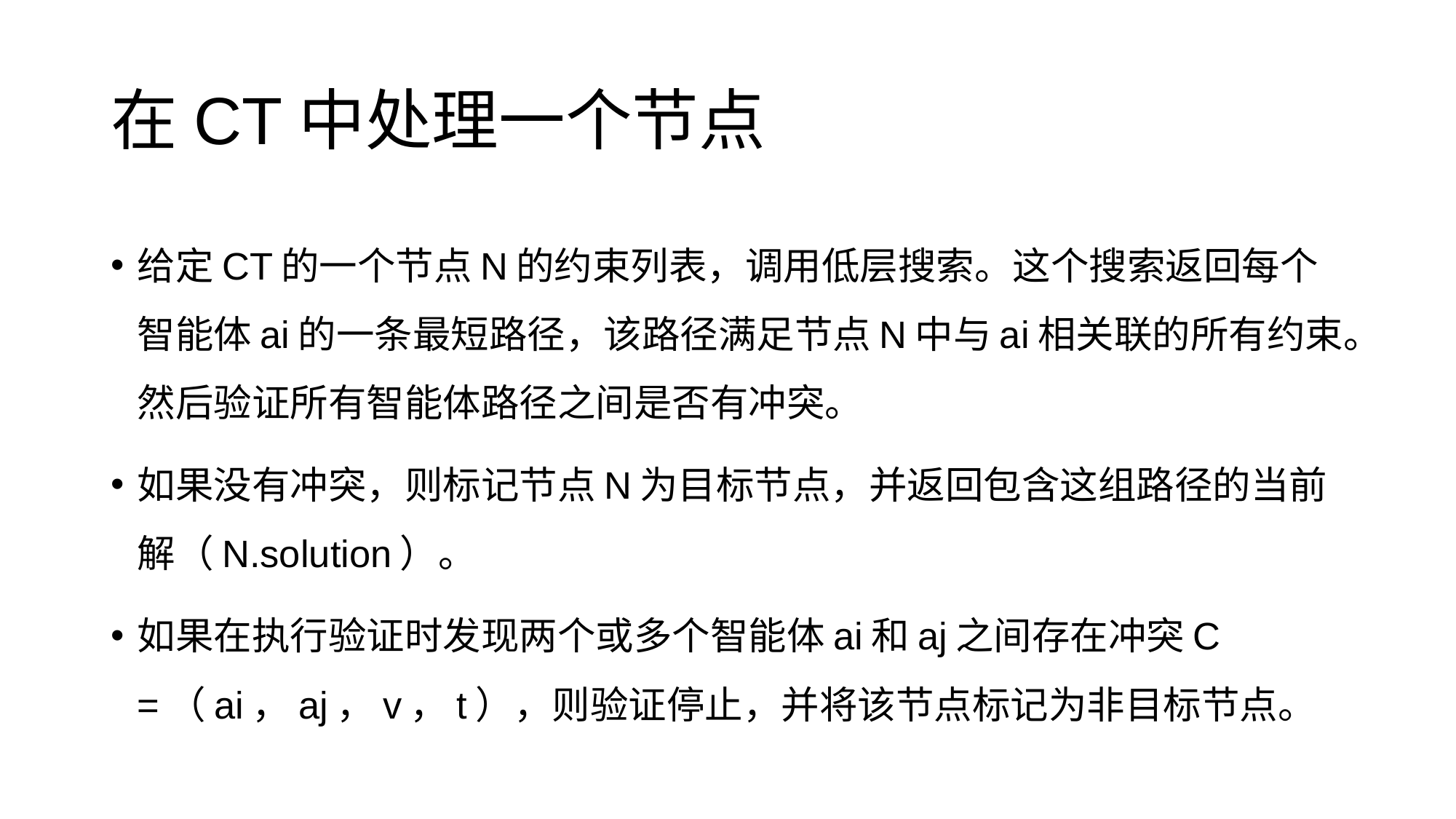

# 在CT中处理一个节点
给定CT的一个节点N的约束列表，调用低层搜索。这个搜索返回每个智能体ai的一条最短路径，该路径满足节点N中与ai相关联的所有约束。然后验证所有智能体路径之间是否有冲突。
如果没有冲突，则标记节点N为目标节点，并返回包含这组路径的当前解（N.solution）。
如果在执行验证时发现两个或多个智能体ai和aj之间存在冲突C =（ai，aj，v，t），则验证停止，并将该节点标记为非目标节点。